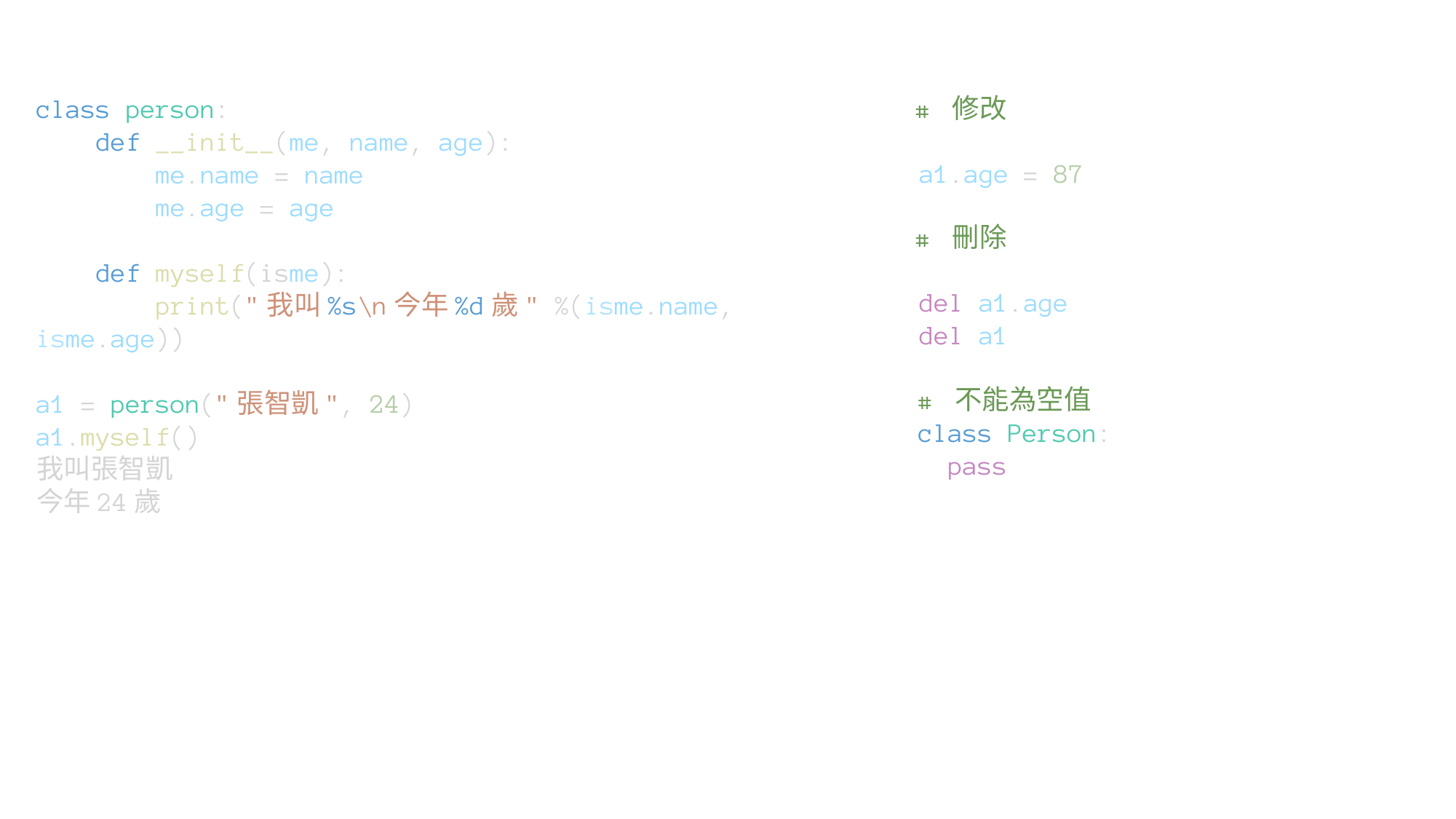

class person:
    def __init__(me, name, age):
        me.name = name
        me.age = age
    def myself(isme):
        print("我叫%s\n今年%d歲" %(isme.name, isme.age))

a1 = person("張智凱", 24)
a1.myself()
我叫張智凱
今年24歲
# 修改
a1.age = 87
# 刪除
del a1.age
del a1
# 不能為空值
class Person:
  pass